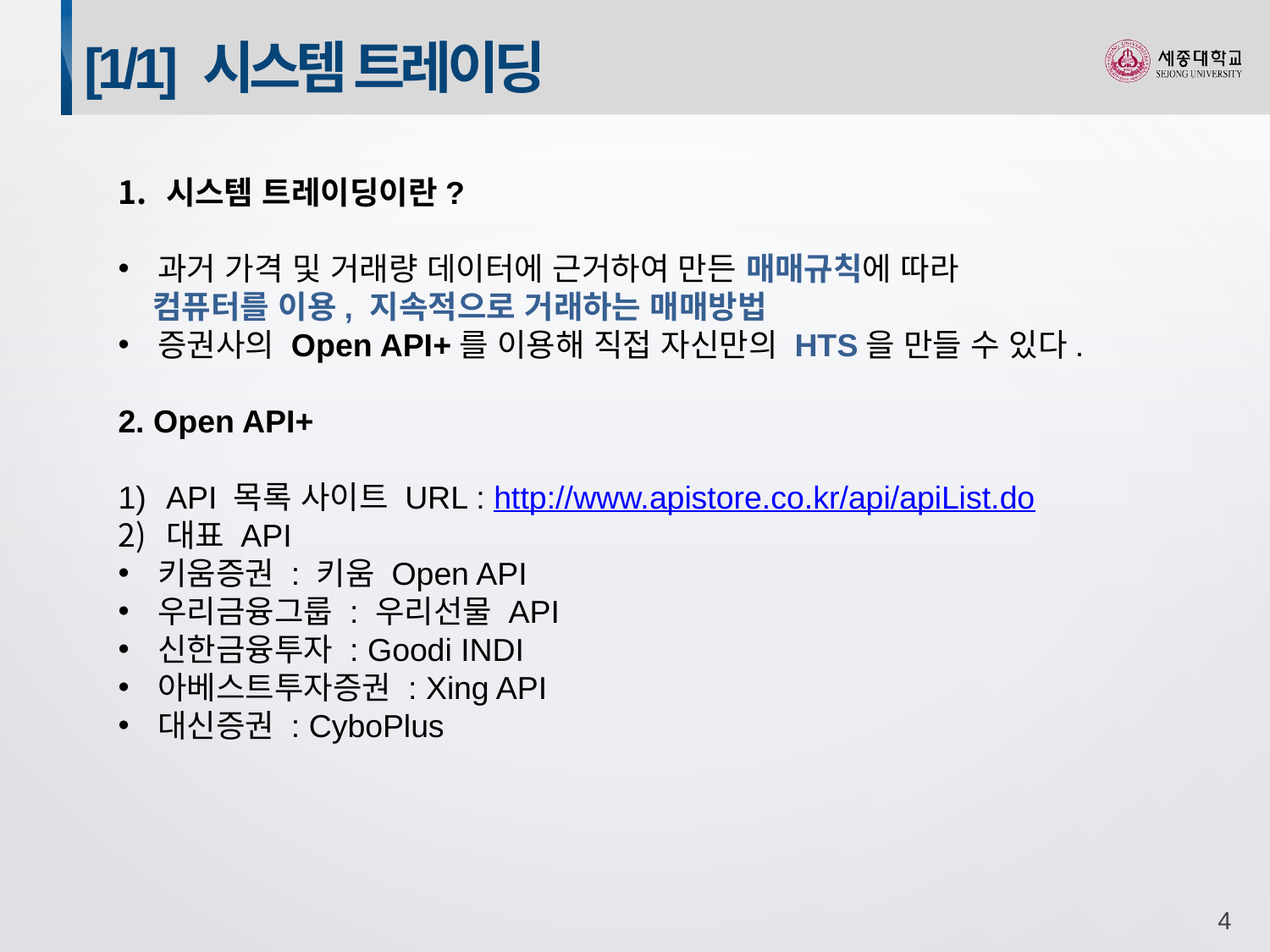

[1/1] 시스템 트레이딩
시스템 트레이딩이란?

과거 가격 및 거래량 데이터에 근거하여 만든 매매규칙에 따라
   컴퓨터를 이용, 지속적으로 거래하는 매매방법
증권사의 Open API+를 이용해 직접 자신만의 HTS을 만들 수 있다.

2. Open API+

API 목록 사이트 URL : http://www.apistore.co.kr/api/apiList.do
대표 API
키움증권 : 키움 Open API
우리금융그룹 : 우리선물 API
신한금융투자 : Goodi INDI
아베스트투자증권 : Xing API
대신증권 : CyboPlus